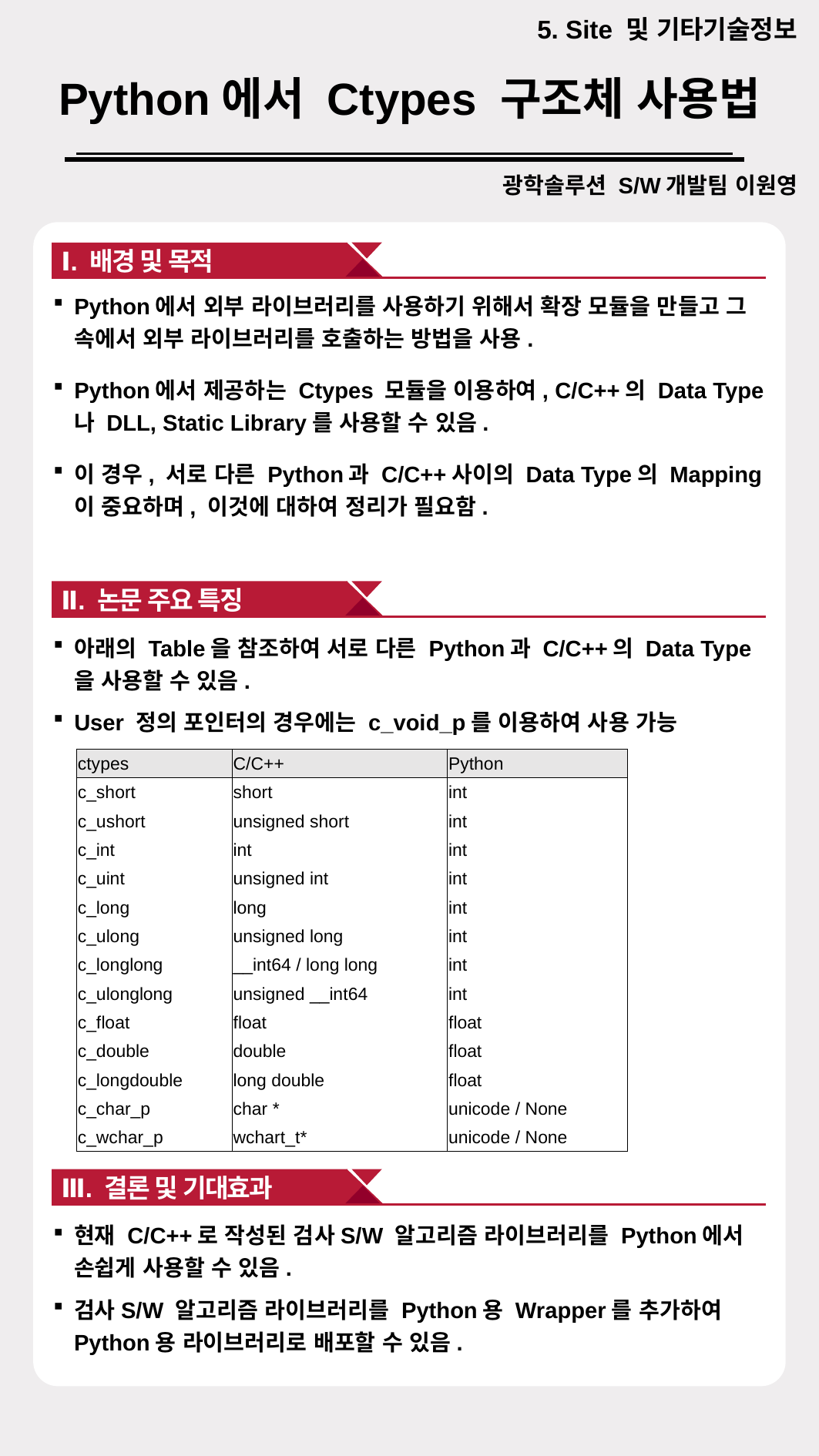

5. Site 및 기타기술정보
Python에서 Ctypes 구조체 사용법
광학솔루션 S/W개발팀 이원영

Ⅰ. 배경 및 목적

Python에서 외부 라이브러리를 사용하기 위해서 확장 모듈을 만들고 그 속에서 외부 라이브러리를 호출하는 방법을 사용.
Python에서 제공하는 Ctypes 모듈을 이용하여, C/C++의 Data Type나 DLL, Static Library를 사용할 수 있음.
이 경우, 서로 다른 Python과 C/C++사이의 Data Type의 Mapping이 중요하며, 이것에 대하여 정리가 필요함.

Ⅱ. 논문 주요 특징

아래의 Table을 참조하여 서로 다른 Python과 C/C++의 Data Type을 사용할 수 있음.
User 정의 포인터의 경우에는 c_void_p를 이용하여 사용 가능
| ctypes | C/C++ | Python |
| --- | --- | --- |
| c\_short | short | int |
| c\_ushort | unsigned short | int |
| c\_int | int | int |
| c\_uint | unsigned int | int |
| c\_long | long | int |
| c\_ulong | unsigned long | int |
| c\_longlong | \_\_int64 / long long | int |
| c\_ulonglong | unsigned \_\_int64 | int |
| c\_float | float | float |
| c\_double | double | float |
| c\_longdouble | long double | float |
| c\_char\_p | char \* | unicode / None |
| c\_wchar\_p | wchart\_t\* | unicode / None |

Ⅲ. 결론 및 기대효과

현재 C/C++로 작성된 검사S/W 알고리즘 라이브러리를 Python에서 손쉽게 사용할 수 있음.
검사S/W 알고리즘 라이브러리를 Python용 Wrapper를 추가하여 Python용 라이브러리로 배포할 수 있음.